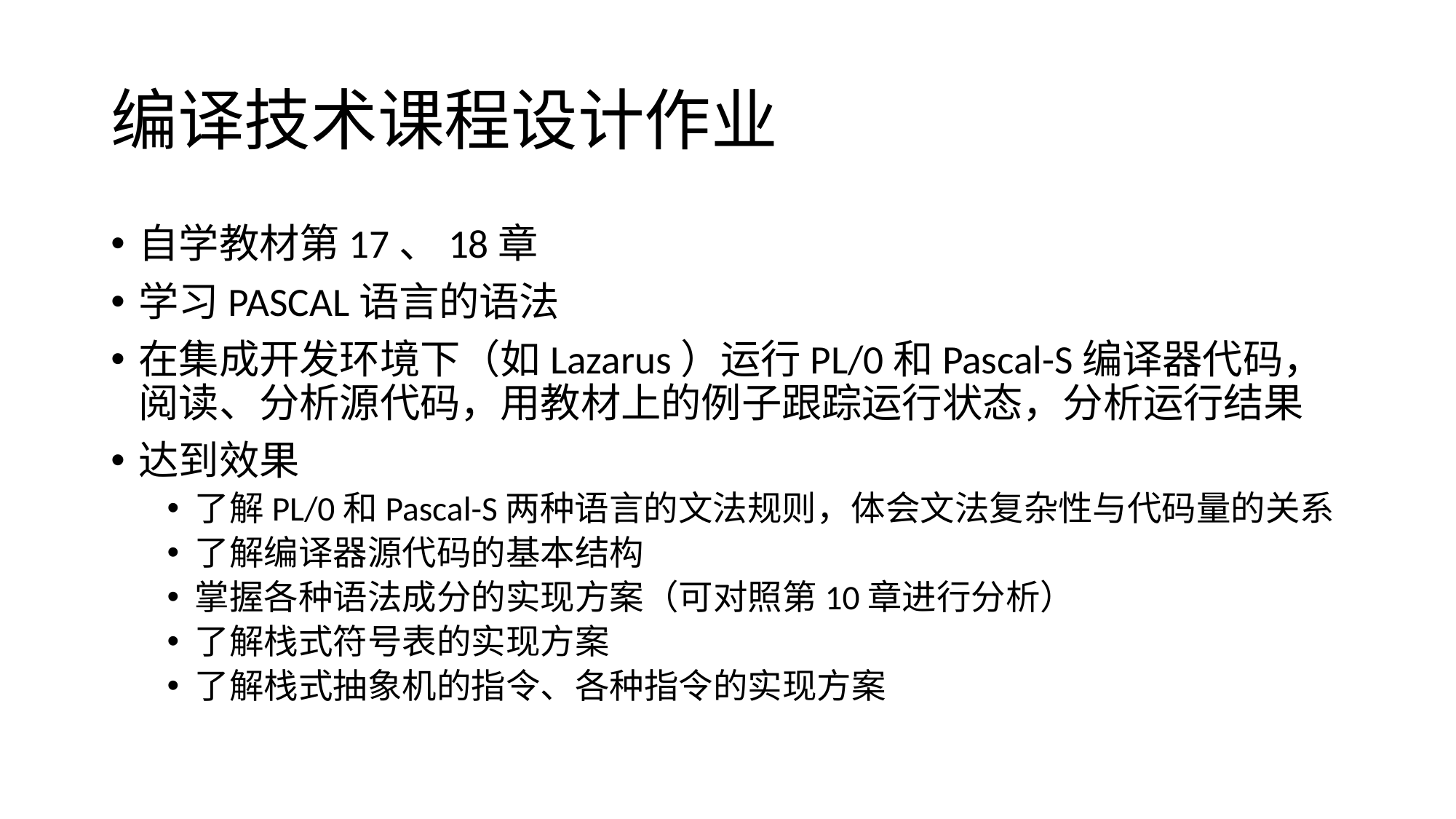

# 编译技术课程设计作业
自学教材第17、18章
学习PASCAL语言的语法
在集成开发环境下（如Lazarus）运行PL/0和Pascal-S编译器代码，阅读、分析源代码，用教材上的例子跟踪运行状态，分析运行结果
达到效果
了解PL/0和Pascal-S两种语言的文法规则，体会文法复杂性与代码量的关系
了解编译器源代码的基本结构
掌握各种语法成分的实现方案（可对照第10章进行分析）
了解栈式符号表的实现方案
了解栈式抽象机的指令、各种指令的实现方案